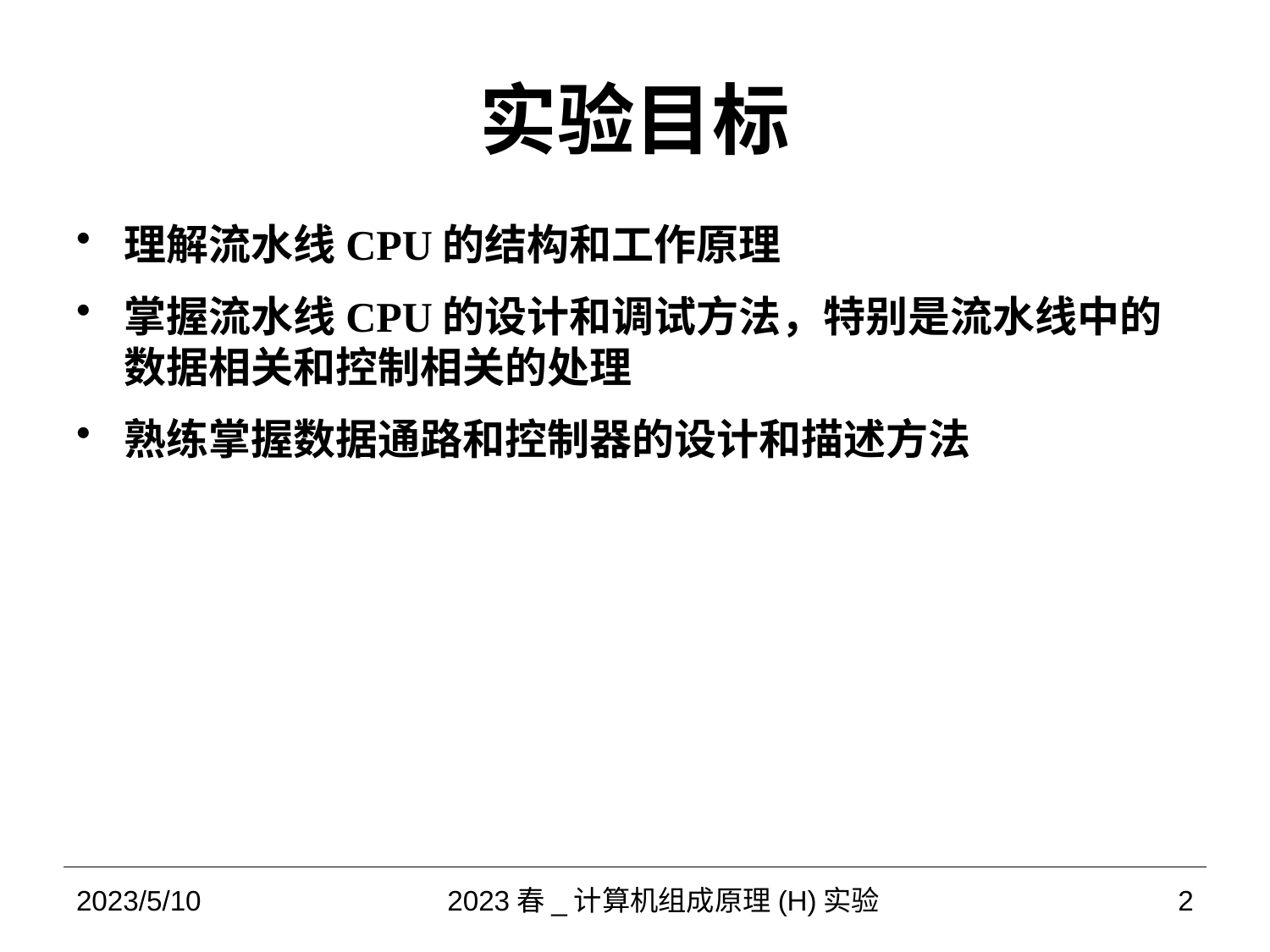

# 实验目标
理解流水线CPU的结构和工作原理
掌握流水线CPU的设计和调试方法，特别是流水线中的数据相关和控制相关的处理
熟练掌握数据通路和控制器的设计和描述方法

2023/5/10
2023春_计算机组成原理(H)实验
2